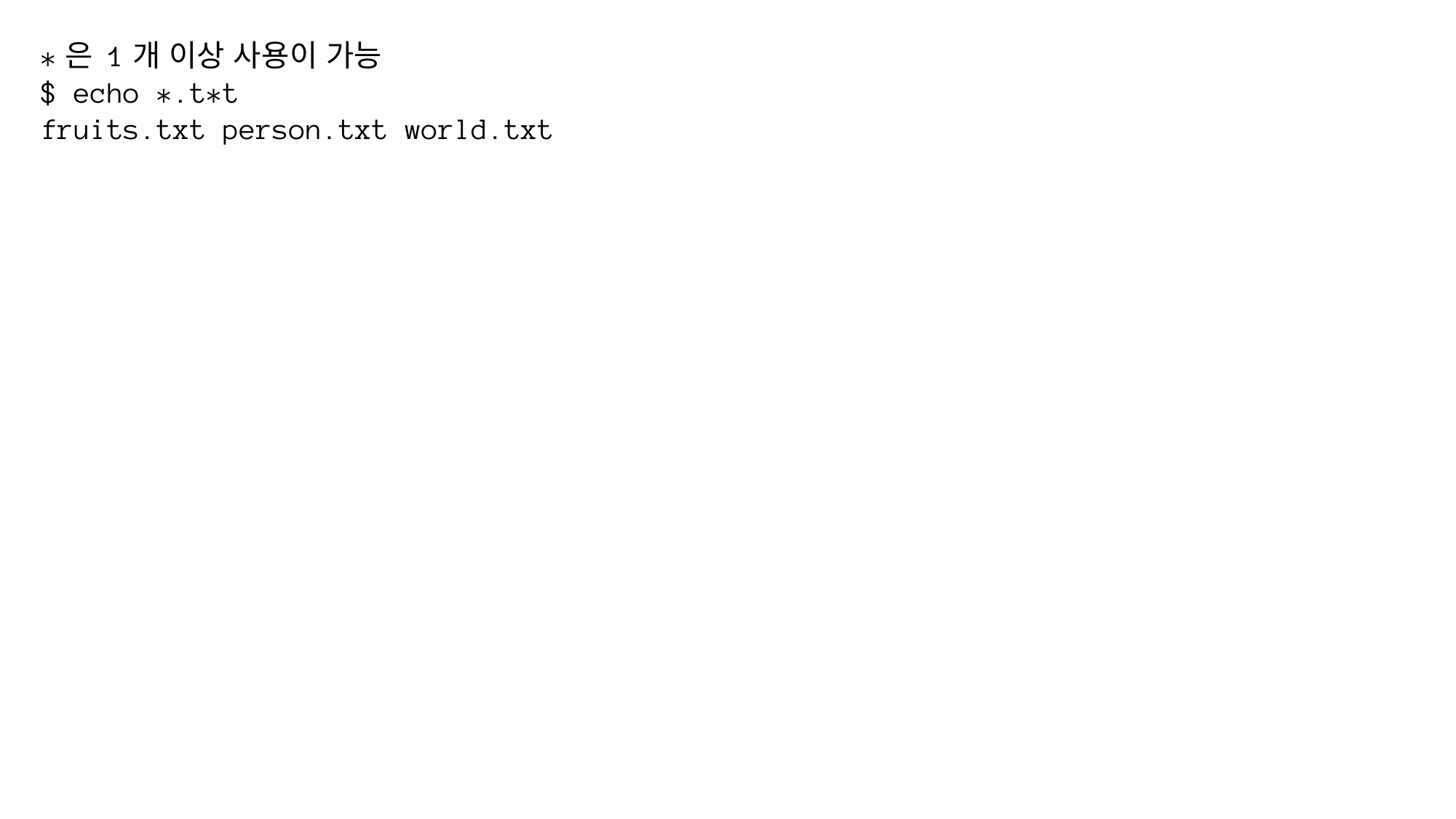

*은 1개 이상 사용이 가능
$ echo *.t*t
fruits.txt person.txt world.txt